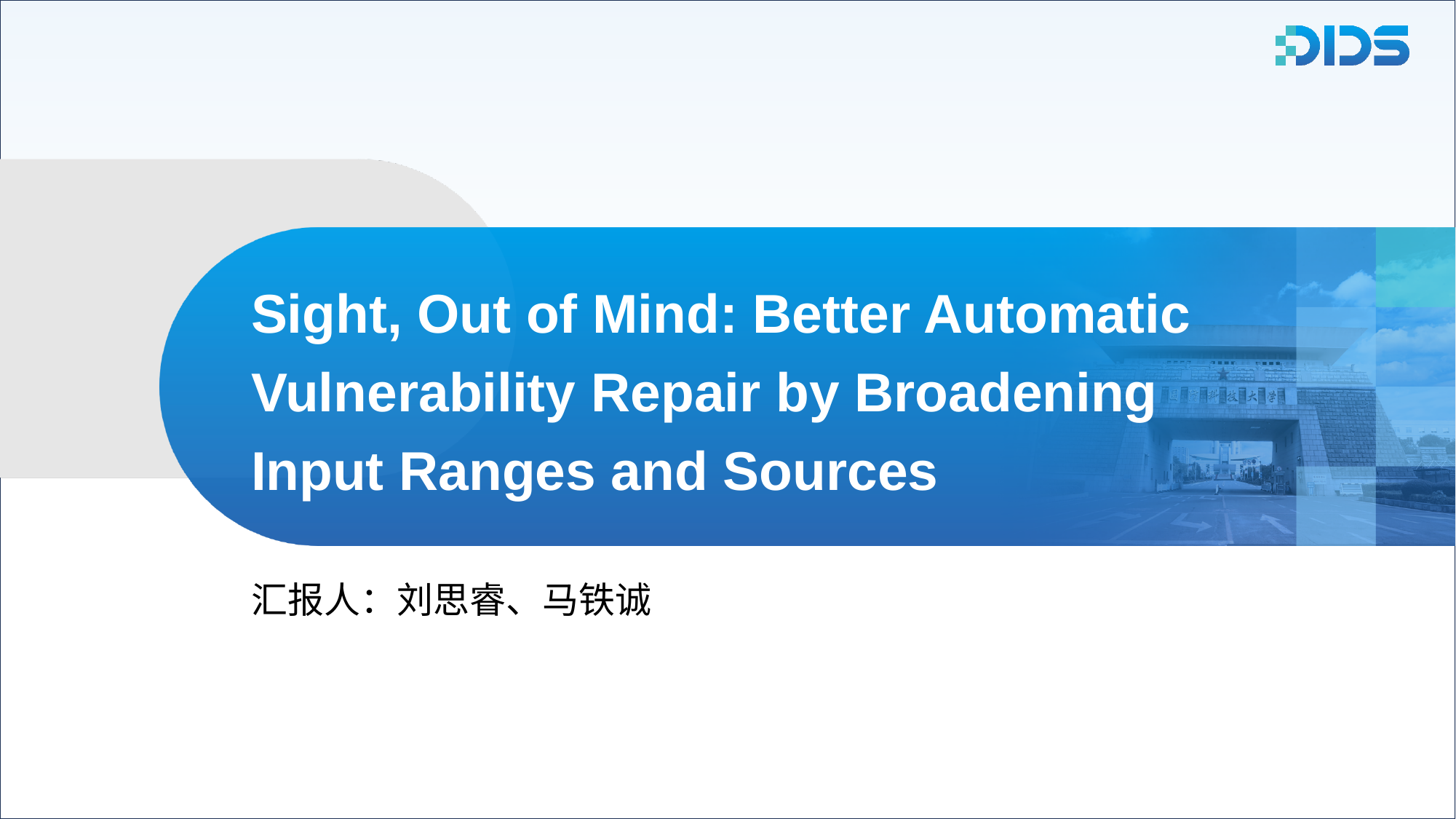

# Sight, Out of Mind: Better Automatic Vulnerability Repair by Broadening Input Ranges and Sources
汇报人：刘思睿、马铁诚